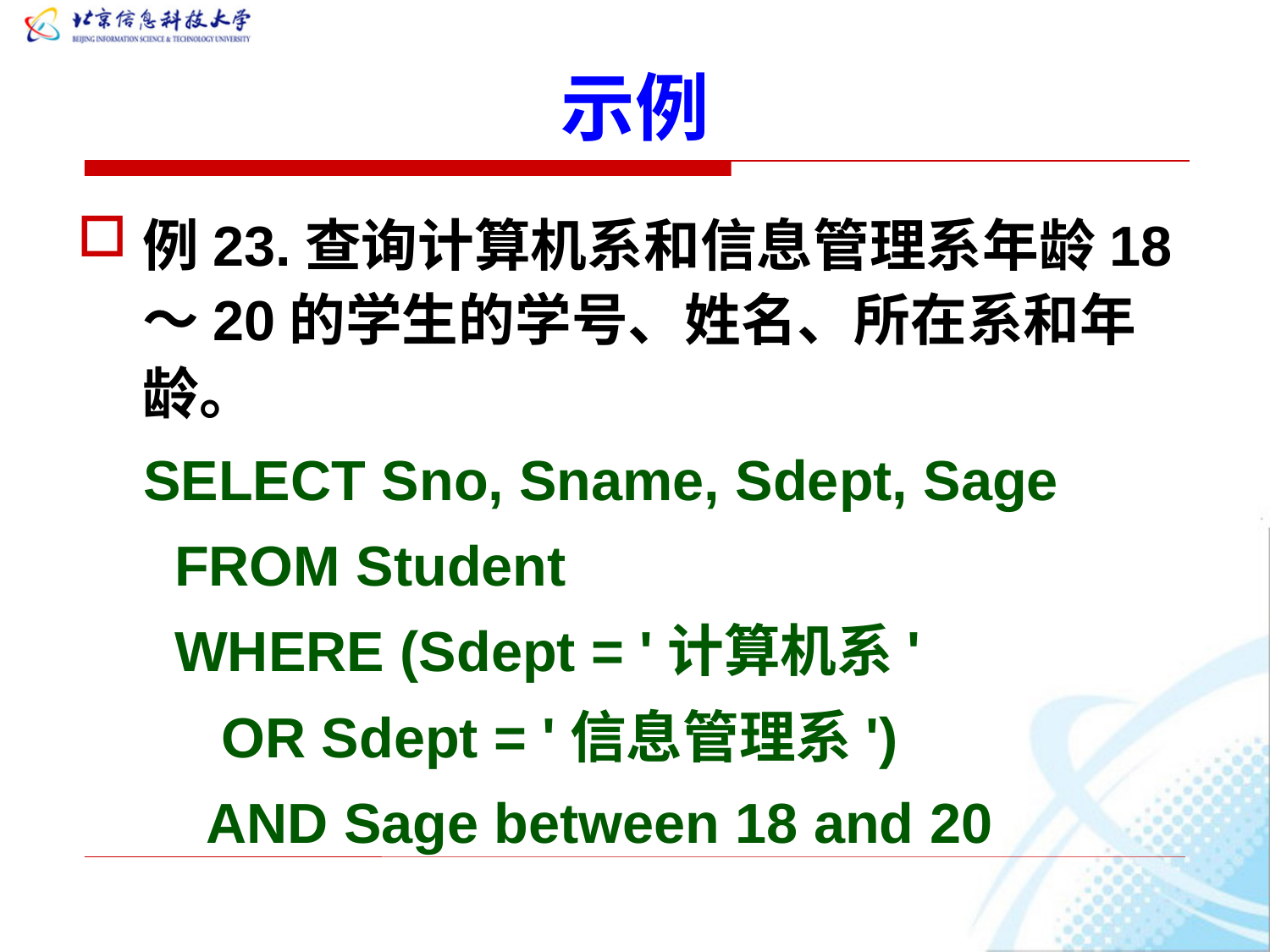

# 示例
例23.查询计算机系和信息管理系年龄18～20的学生的学号、姓名、所在系和年龄。
SELECT Sno, Sname, Sdept, Sage
  FROM Student
  WHERE (Sdept = '计算机系'
     OR Sdept = '信息管理系')
    AND Sage between 18 and 20

41